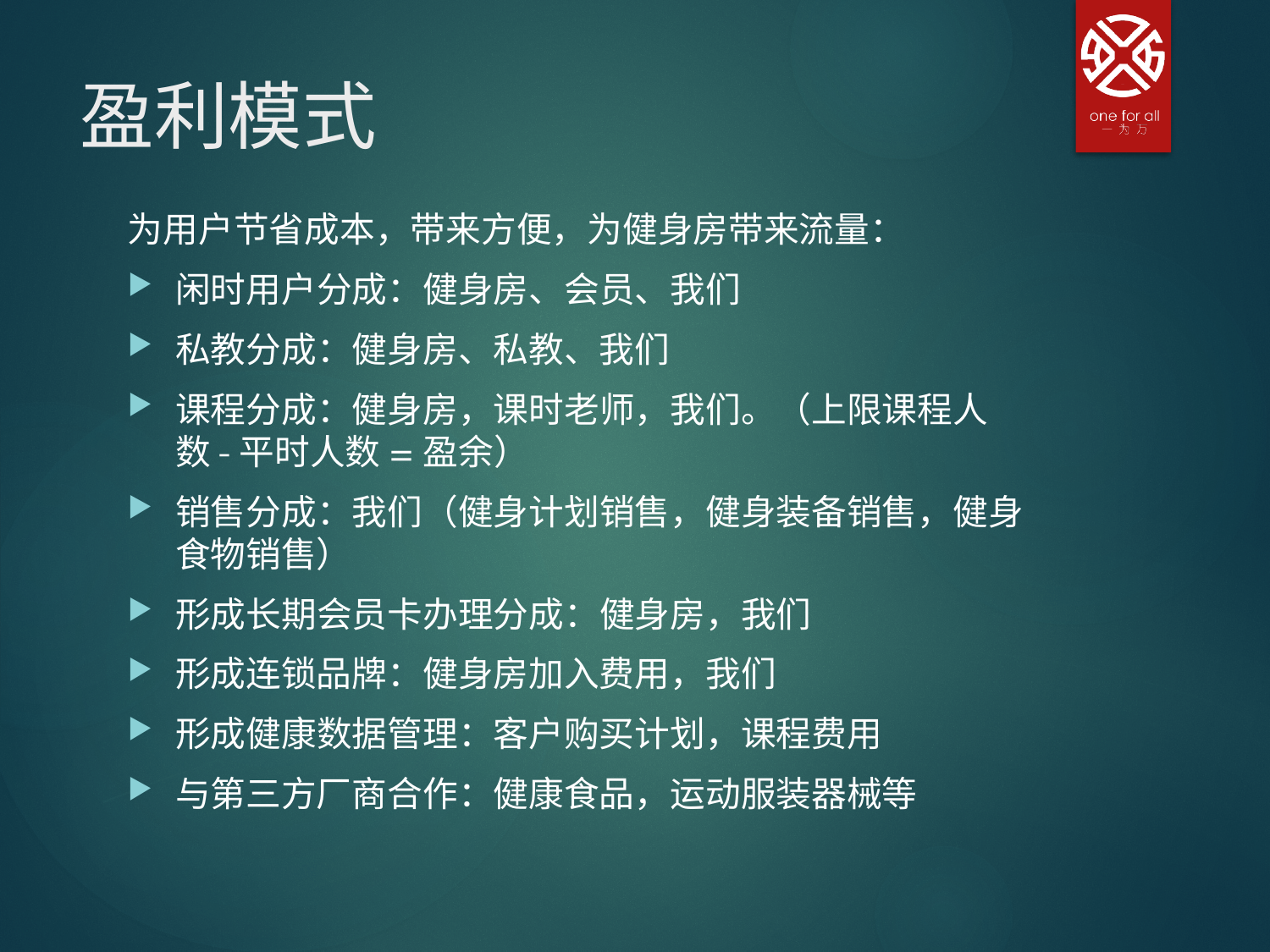

# 盈利模式
为用户节省成本，带来方便，为健身房带来流量：
闲时用户分成：健身房、会员、我们
私教分成：健身房、私教、我们
课程分成：健身房，课时老师，我们。（上限课程人数-平时人数=盈余）
销售分成：我们（健身计划销售，健身装备销售，健身食物销售）
形成长期会员卡办理分成：健身房，我们
形成连锁品牌：健身房加入费用，我们
形成健康数据管理：客户购买计划，课程费用
与第三方厂商合作：健康食品，运动服装器械等